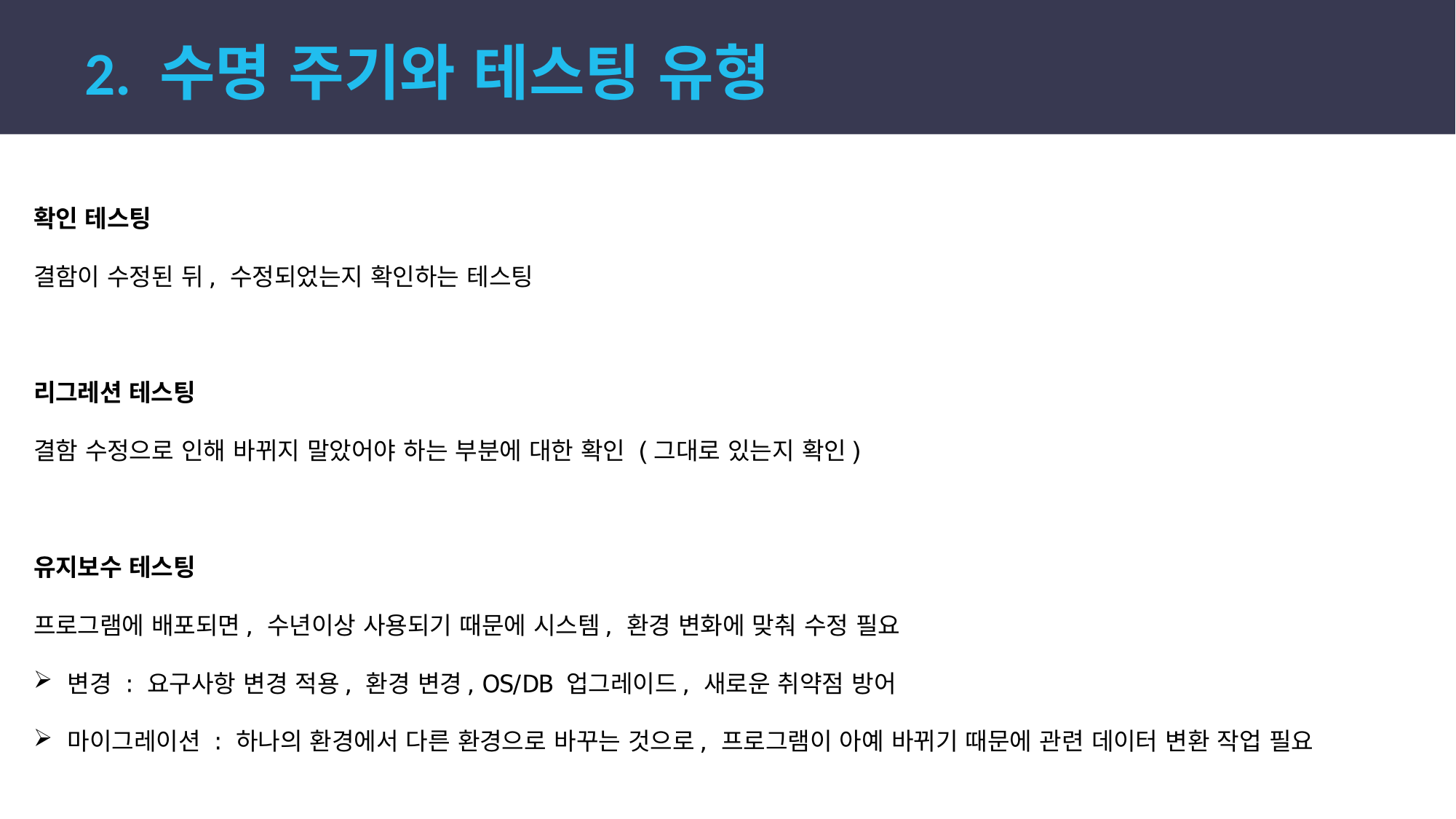

2. 수명 주기와 테스팅 유형

확인 테스팅

결함이 수정된 뒤, 수정되었는지 확인하는 테스팅

리그레션 테스팅

결함 수정으로 인해 바뀌지 말았어야 하는 부분에 대한 확인 (그대로 있는지 확인)

유지보수 테스팅

프로그램에 배포되면, 수년이상 사용되기 때문에 시스템, 환경 변화에 맞춰 수정 필요

변경 : 요구사항 변경 적용, 환경 변경, OS/DB 업그레이드, 새로운 취약점 방어

마이그레이션 : 하나의 환경에서 다른 환경으로 바꾸는 것으로, 프로그램이 아예 바뀌기 때문에 관련 데이터 변환 작업 필요